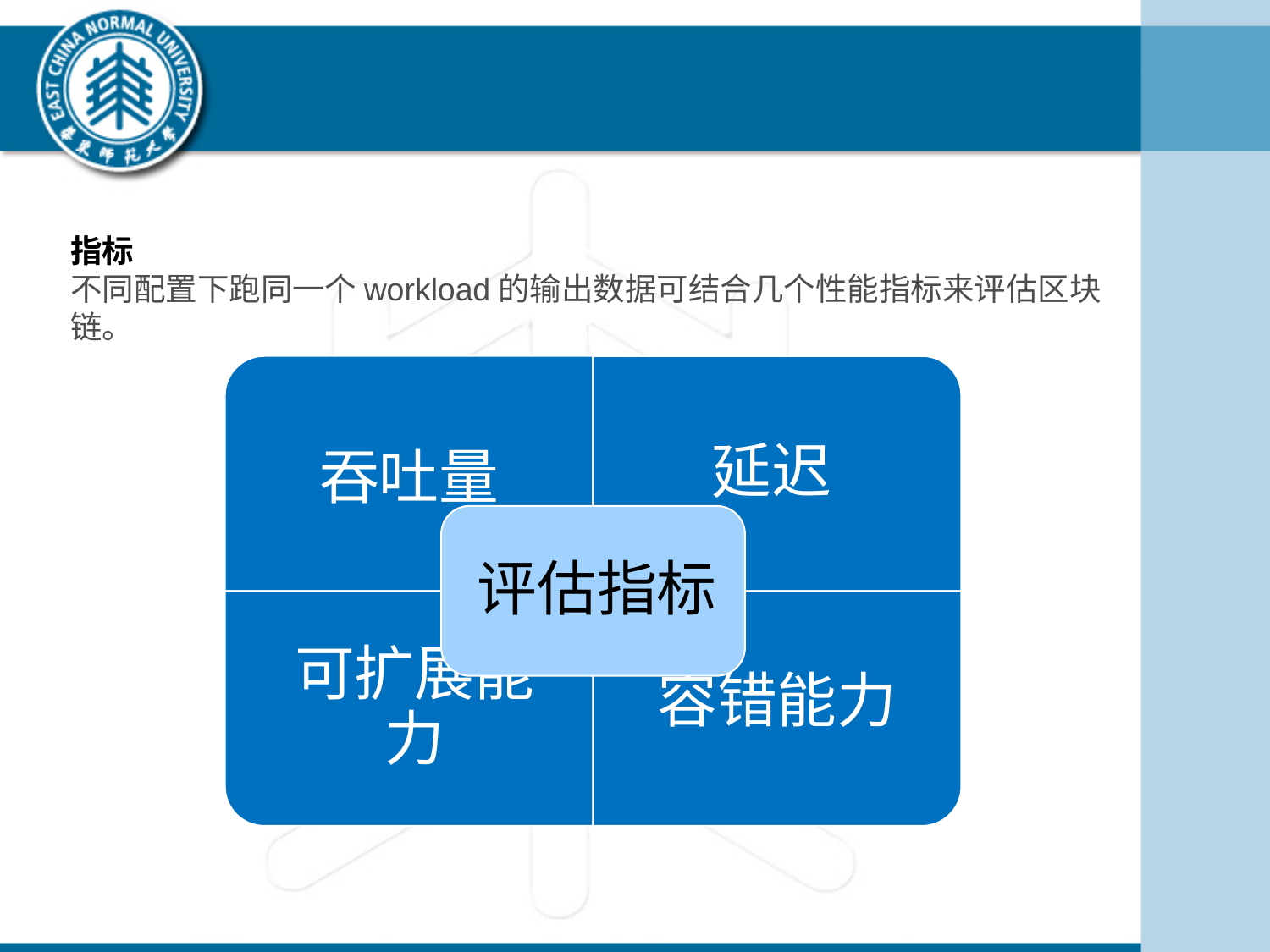

指标
不同配置下跑同一个workload的输出数据可结合几个性能指标来评估区块链。
吞吐量
延迟
可扩展能力
容错能力
评估指标